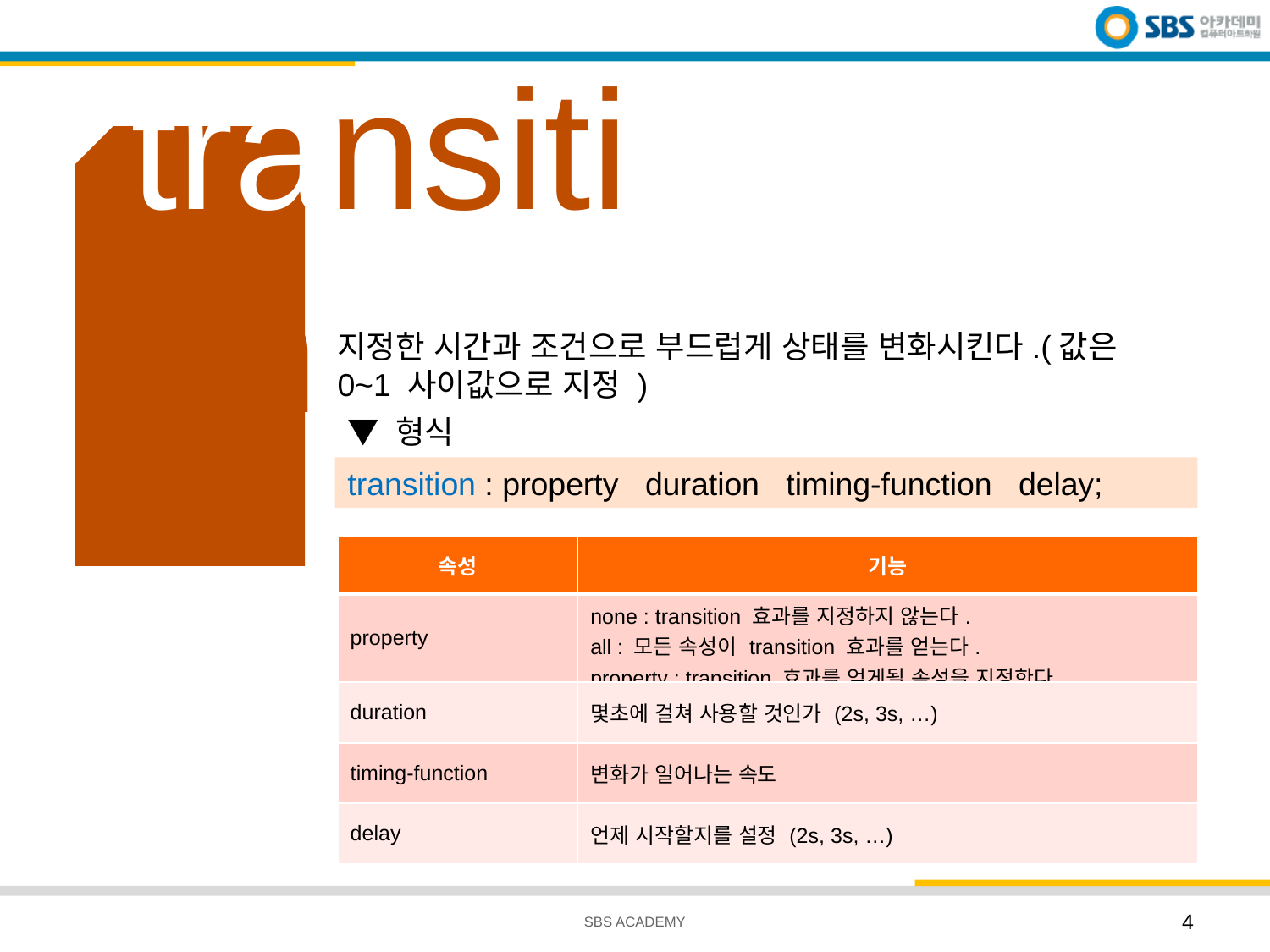

# transition

지정한 시간과 조건으로 부드럽게 상태를 변화시킨다.(값은 0~1 사이값으로 지정 )
▼ 형식
transition : property   duration   timing-function   delay;
| 속성 | 기능 |
| --- | --- |
| property | none : transition 효과를 지정하지 않는다. all : 모든 속성이 transition 효과를 얻는다. property : transition 효과를 얻게될 속성을 지정한다. |
| duration | 몇초에 걸쳐 사용할 것인가 (2s, 3s, …) |
| timing-function | 변화가 일어나는 속도 |
| delay | 언제 시작할지를 설정 (2s, 3s, …) |
SBS ACADEMY
4